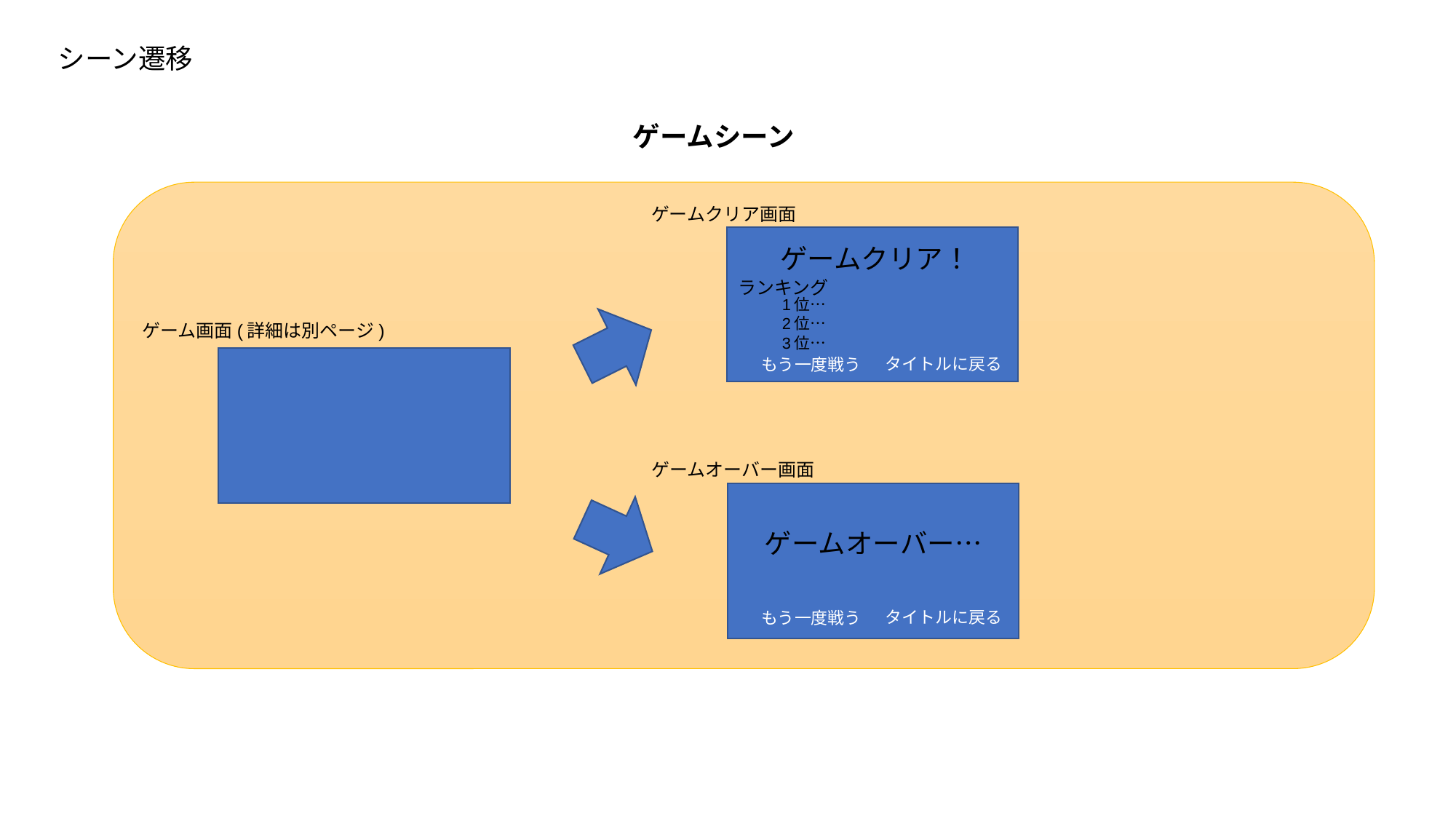

シーン遷移
ゲームシーン

ゲームクリア画面

ゲームクリア！
ランキング
1位…
2位…
3位…

ゲーム画面(詳細は別ページ)

タイトルに戻る
もう一度戦う
ゲームオーバー画面

ゲームオーバー…
タイトルに戻る
もう一度戦う